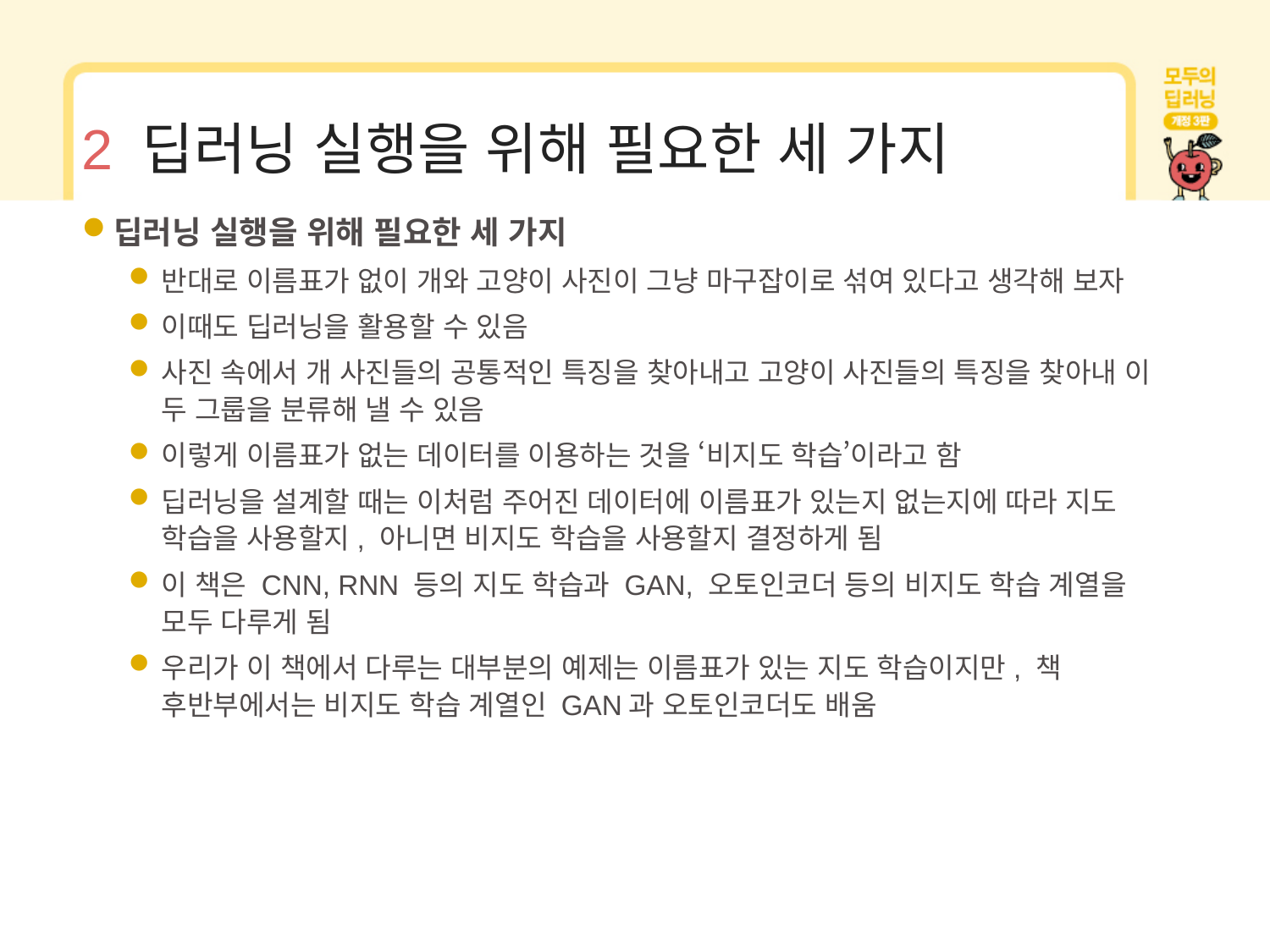

# 2 딥러닝 실행을 위해 필요한 세 가지
딥러닝 실행을 위해 필요한 세 가지
반대로 이름표가 없이 개와 고양이 사진이 그냥 마구잡이로 섞여 있다고 생각해 보자
이때도 딥러닝을 활용할 수 있음
사진 속에서 개 사진들의 공통적인 특징을 찾아내고 고양이 사진들의 특징을 찾아내 이 두 그룹을 분류해 낼 수 있음
이렇게 이름표가 없는 데이터를 이용하는 것을 ‘비지도 학습’이라고 함
딥러닝을 설계할 때는 이처럼 주어진 데이터에 이름표가 있는지 없는지에 따라 지도 학습을 사용할지, 아니면 비지도 학습을 사용할지 결정하게 됨
이 책은 CNN, RNN 등의 지도 학습과 GAN, 오토인코더 등의 비지도 학습 계열을 모두 다루게 됨
우리가 이 책에서 다루는 대부분의 예제는 이름표가 있는 지도 학습이지만, 책 후반부에서는 비지도 학습 계열인 GAN과 오토인코더도 배움